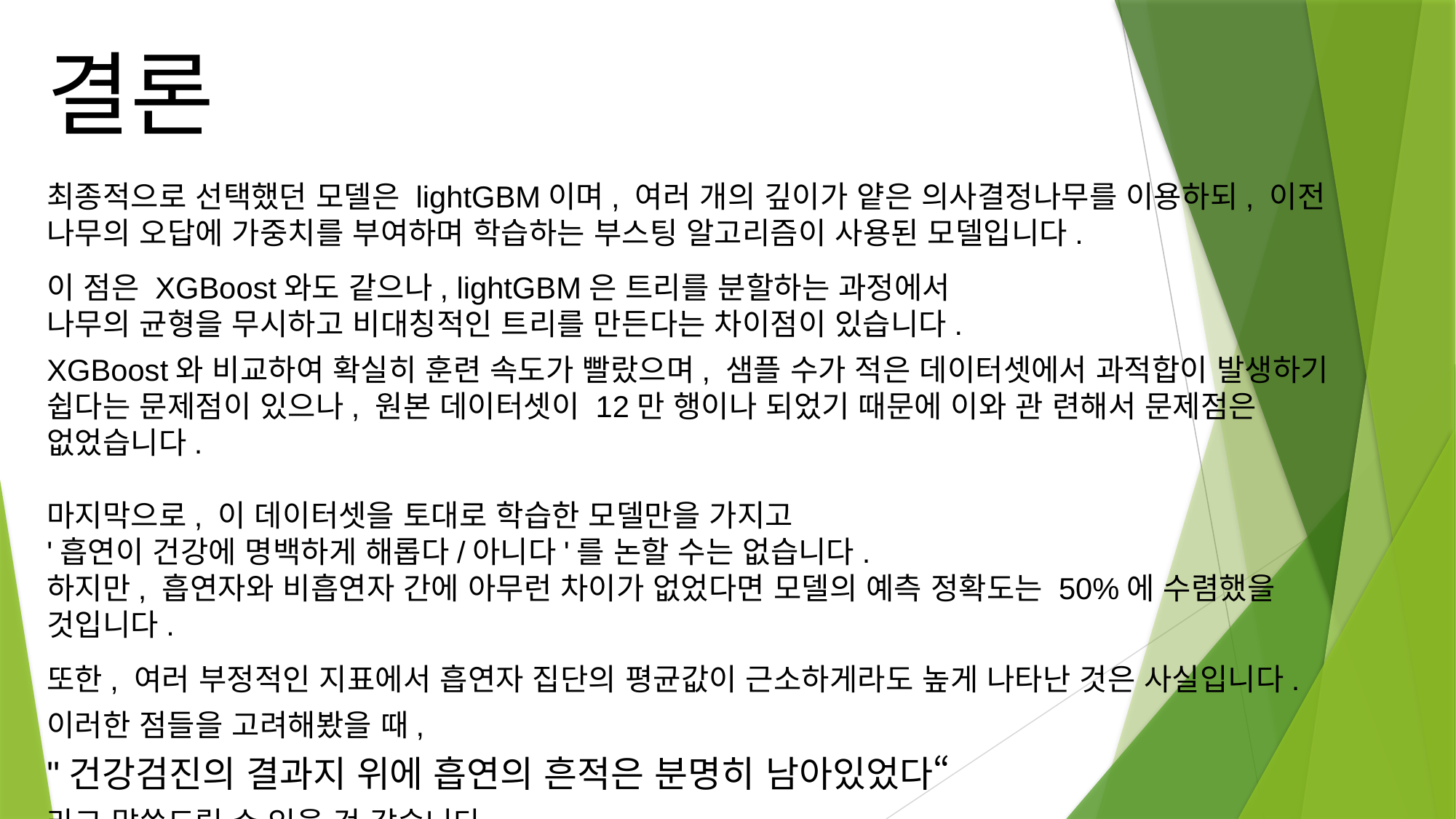

결론
최종적으로 선택했던 모델은 lightGBM이며, 여러 개의 깊이가 얕은 의사결정나무를 이용하되, 이전 나무의 오답에 가중치를 부여하며 학습하는 부스팅 알고리즘이 사용된 모델입니다.

이 점은 XGBoost와도 같으나, lightGBM은 트리를 분할하는 과정에서
나무의 균형을 무시하고 비대칭적인 트리를 만든다는 차이점이 있습니다.

XGBoost와 비교하여 확실히 훈련 속도가 빨랐으며, 샘플 수가 적은 데이터셋에서 과적합이 발생하기 쉽다는 문제점이 있으나, 원본 데이터셋이 12만 행이나 되었기 때문에 이와 관 련해서 문제점은 없었습니다.

마지막으로, 이 데이터셋을 토대로 학습한 모델만을 가지고
'흡연이 건강에 명백하게 해롭다/아니다'를 논할 수는 없습니다.
하지만, 흡연자와 비흡연자 간에 아무런 차이가 없었다면 모델의 예측 정확도는 50%에 수렴했을 것입니다.

또한, 여러 부정적인 지표에서 흡연자 집단의 평균값이 근소하게라도 높게 나타난 것은 사실입니다.

이러한 점들을 고려해봤을 때,

"건강검진의 결과지 위에 흡연의 흔적은 분명히 남아있었다“

라고 말씀드릴 수 있을 것 같습니다.